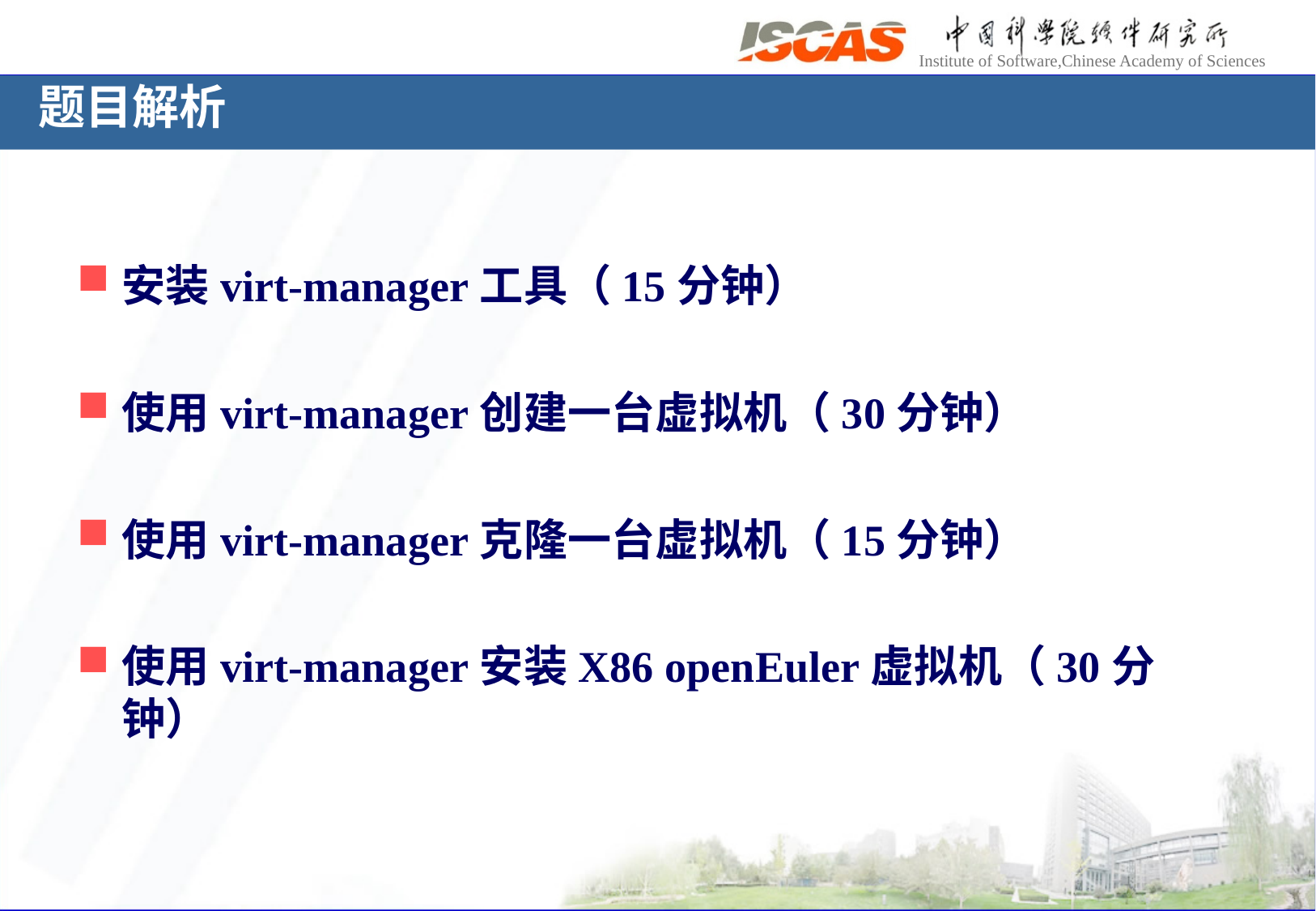

题目解析

安装virt-manager工具（15分钟）

使用virt-manager创建一台虚拟机（30分钟）

使用virt-manager克隆一台虚拟机（15分钟）

使用virt-manager安装X86 openEuler虚拟机（30分钟）